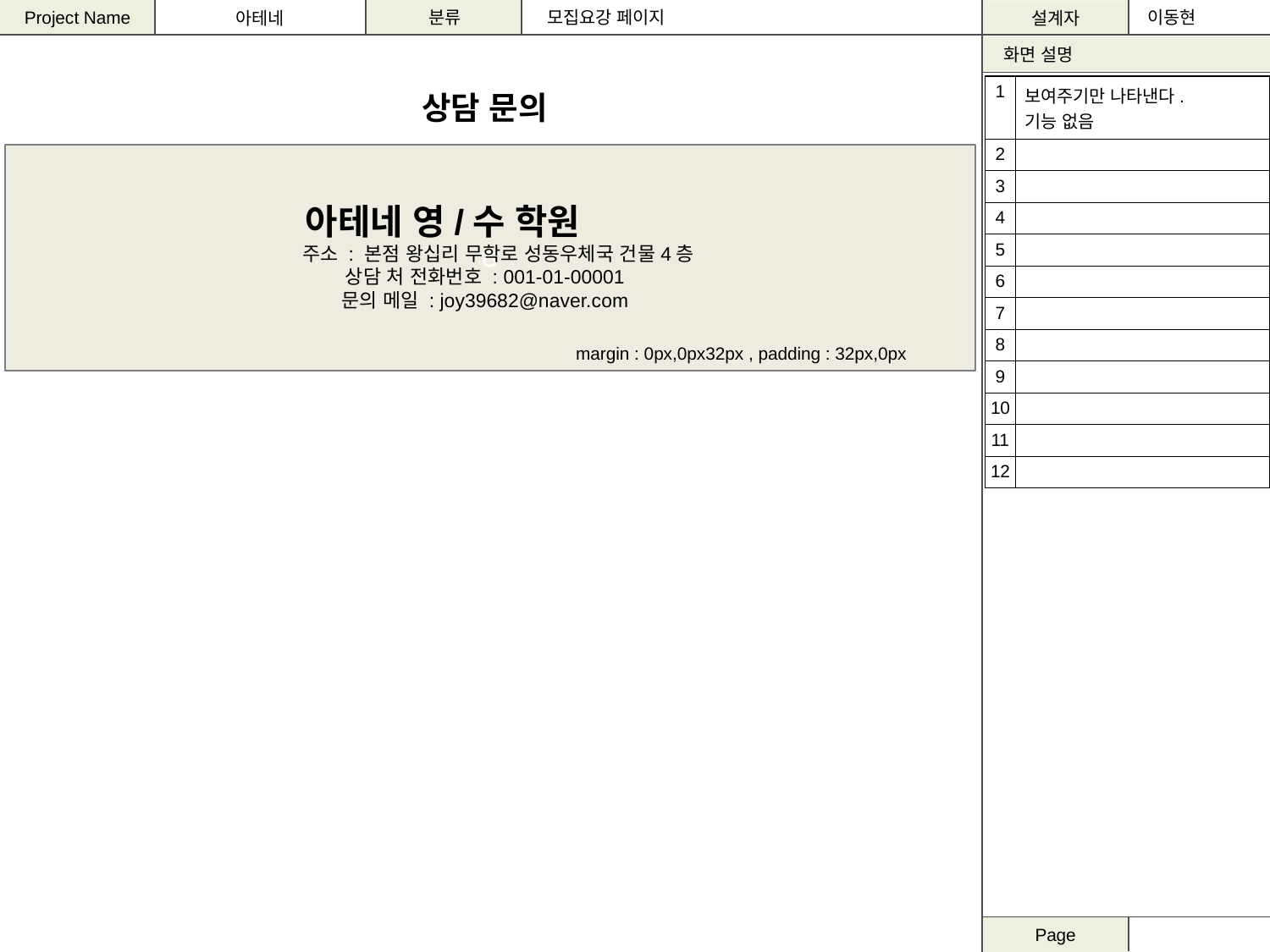

모집요강 페이지
이동현
| 1 | 보여주기만 나타낸다. 기능 없음 |
| --- | --- |
| 2 |  |
| 3 |  |
| 4 |  |
| 5 |  |
| 6 |  |
| 7 |  |
| 8 |  |
| 9 |  |
| 10 |  |
| 11 |  |
| 12 |  |
상담 문의
ㅎ
                   아테네 영/수 학원
    주소 : 본점 왕십리 무학로 성동우체국 건물4층
상담 처 전화번호 : 001-01-00001
문의 메일 : joy39682@naver.com
margin : 0px,0px32px , padding : 32px,0px